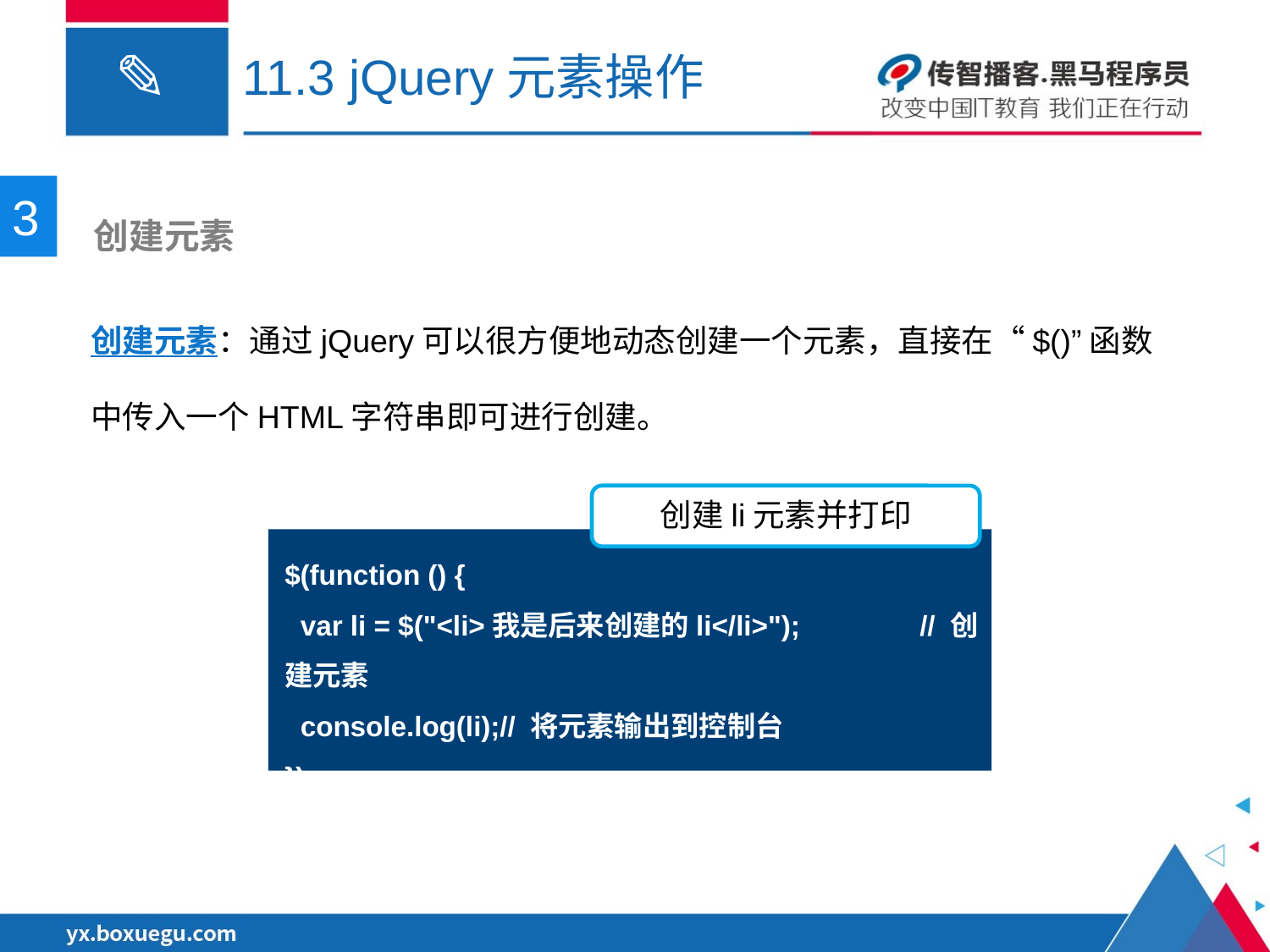

# 11.3 jQuery元素操作

3
  创建元素
创建元素：通过jQuery可以很方便地动态创建一个元素，直接在“$()”函数中传入一个HTML字符串即可进行创建。
创建li元素并打印

$(function () {
  var li = $("<li>我是后来创建的li</li>");	// 创建元素
  console.log(li);// 将元素输出到控制台
});